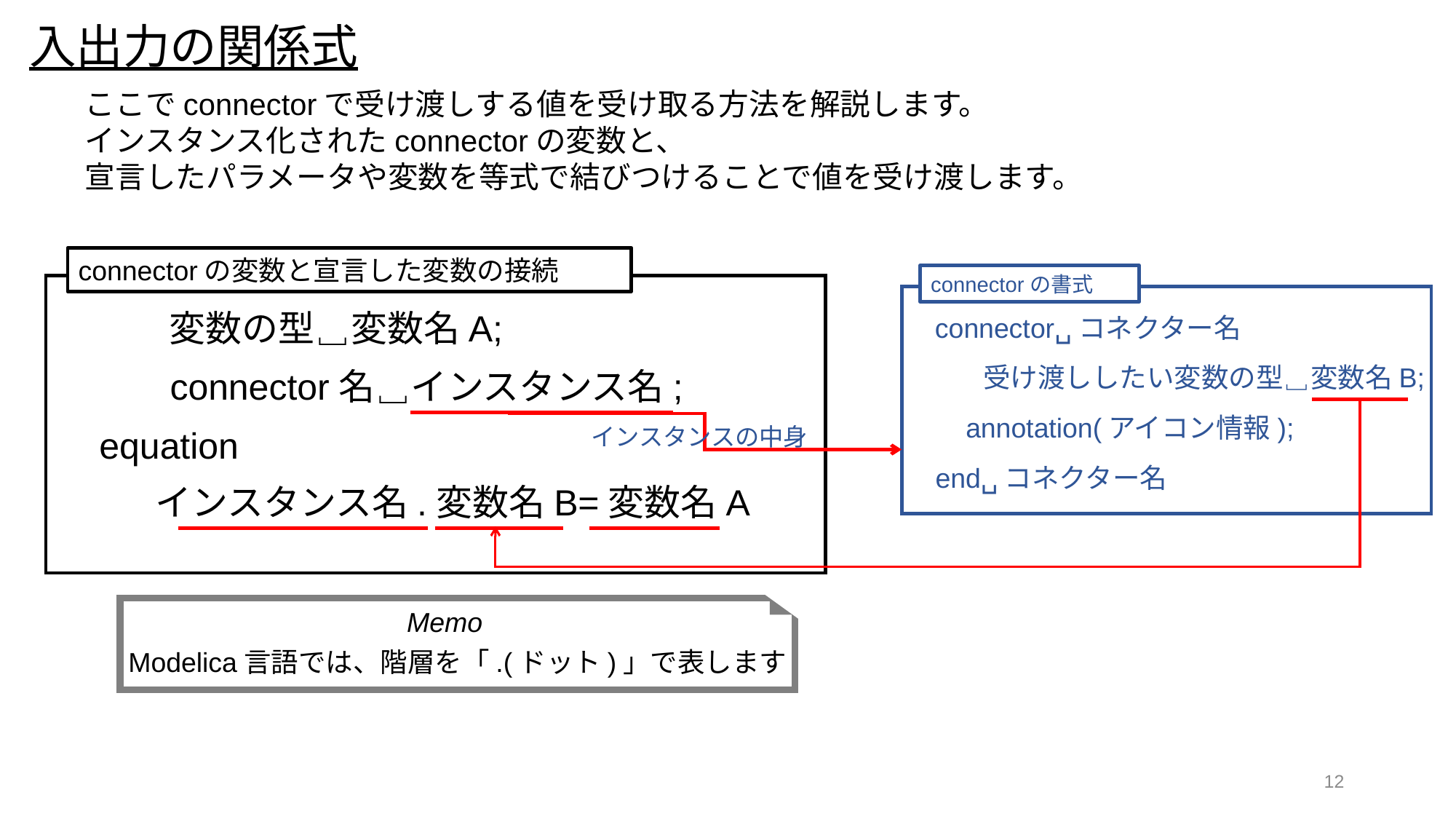

入出力の関係式
ここでconnectorで受け渡しする値を受け取る方法を解説します。
インスタンス化されたconnectorの変数と、
宣言したパラメータや変数を等式で結びつけることで値を受け渡します。
connectorの変数と宣言した変数の接続

変数の型␣変数名A;
connector名␣インスタンス名;
equation
インスタンス名.変数名B=変数名A
connectorの書式

connector␣コネクター名
受け渡ししたい変数の型␣変数名B;
annotation(アイコン情報);
end␣コネクター名

インスタンスの中身

Memo
Modelica言語では、階層を「.(ドット)」で表します
12